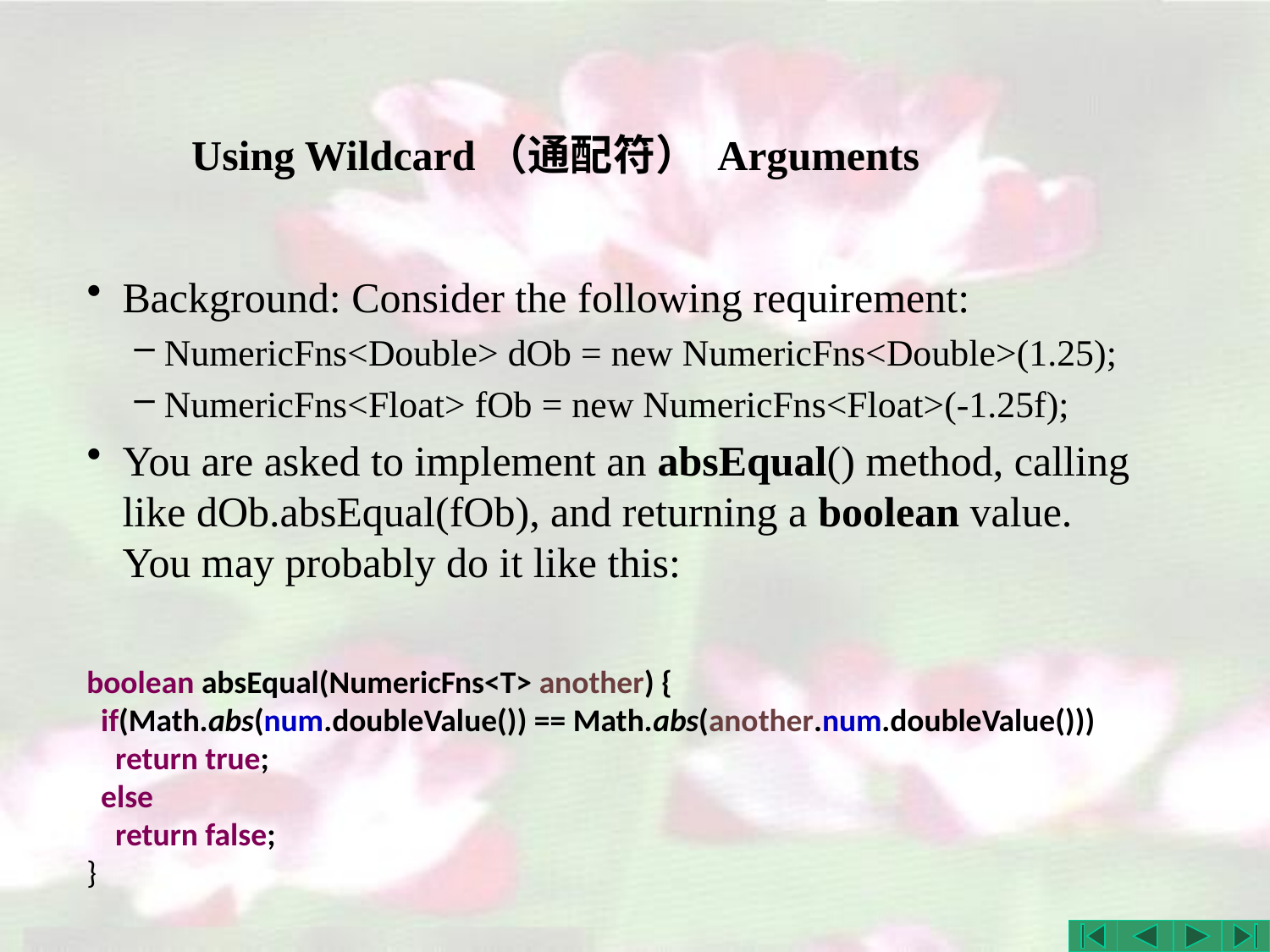

# Using Wildcard（通配符） Arguments
Background: Consider the following requirement:
NumericFns<Double> dOb = new NumericFns<Double>(1.25);
NumericFns<Float> fOb = new NumericFns<Float>(-1.25f);
You are asked to implement an absEqual() method, calling like dOb.absEqual(fOb), and returning a boolean value. You may probably do it like this:
boolean absEqual(NumericFns<T> another) {
  if(Math.abs(num.doubleValue()) == Math.abs(another.num.doubleValue()))
    return true;
  else
    return false;
}